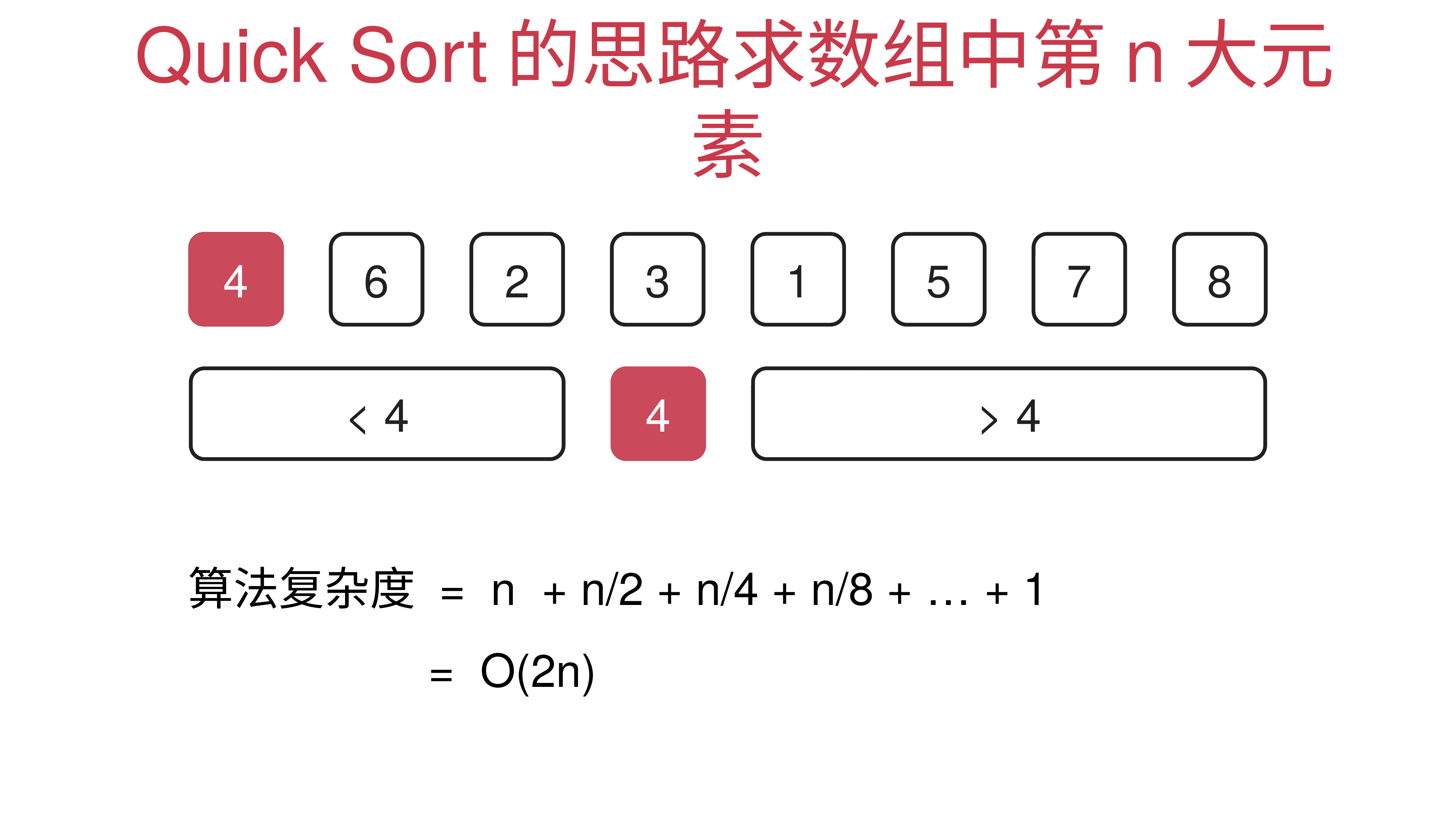

# Quick Sort的思路求数组中第n大元素
4
4
6
2
3
1
5
7
8
< 4
4
> 4
算法复杂度 =  n  + n/2 + n/4 + n/8 + … + 1
                   =  O(2n)